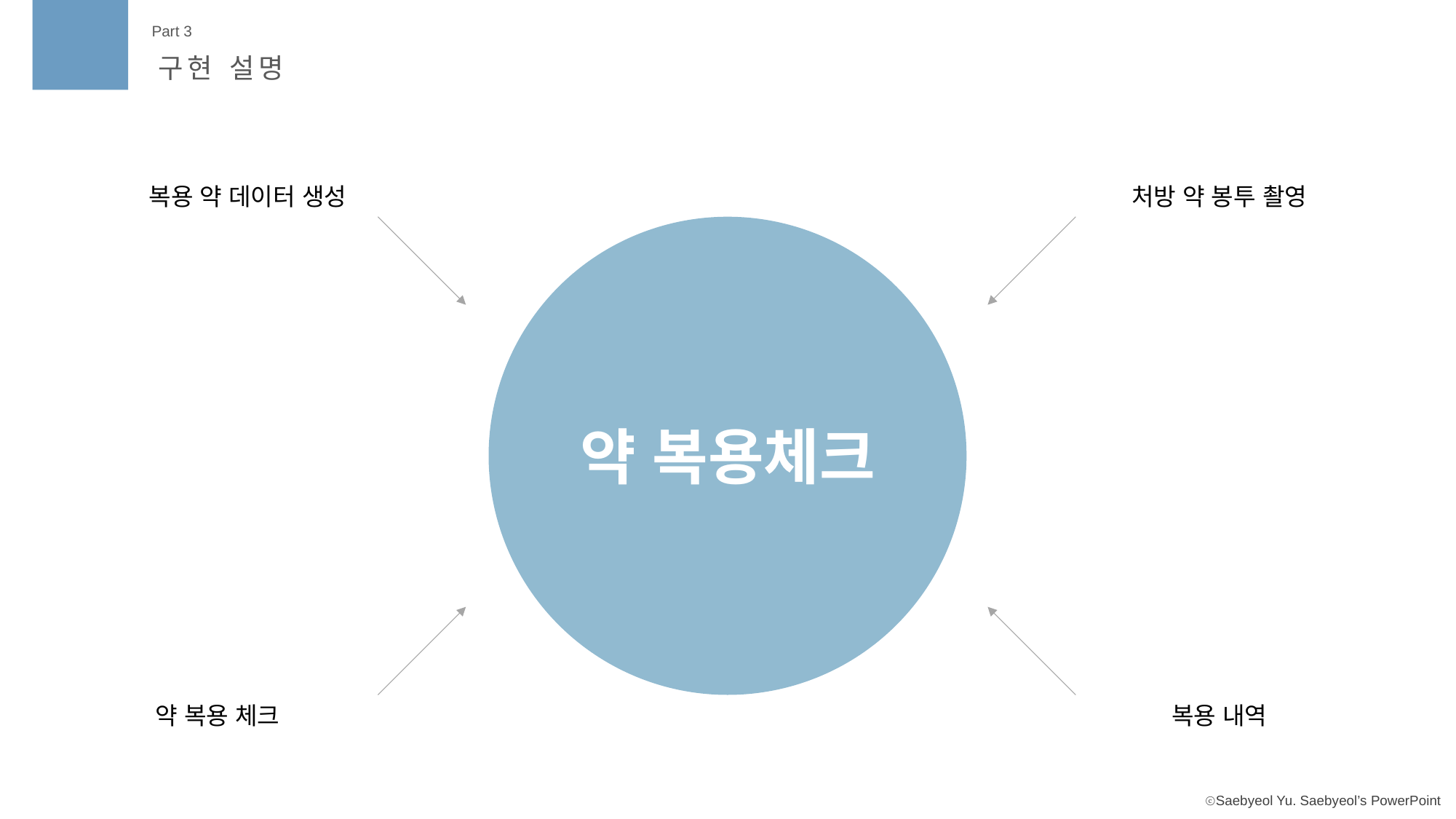

Part 3
구현 설명
복용 약 데이터 생성
처방 약 봉투 촬영

약 복용체크
약 복용 체크
복용 내역